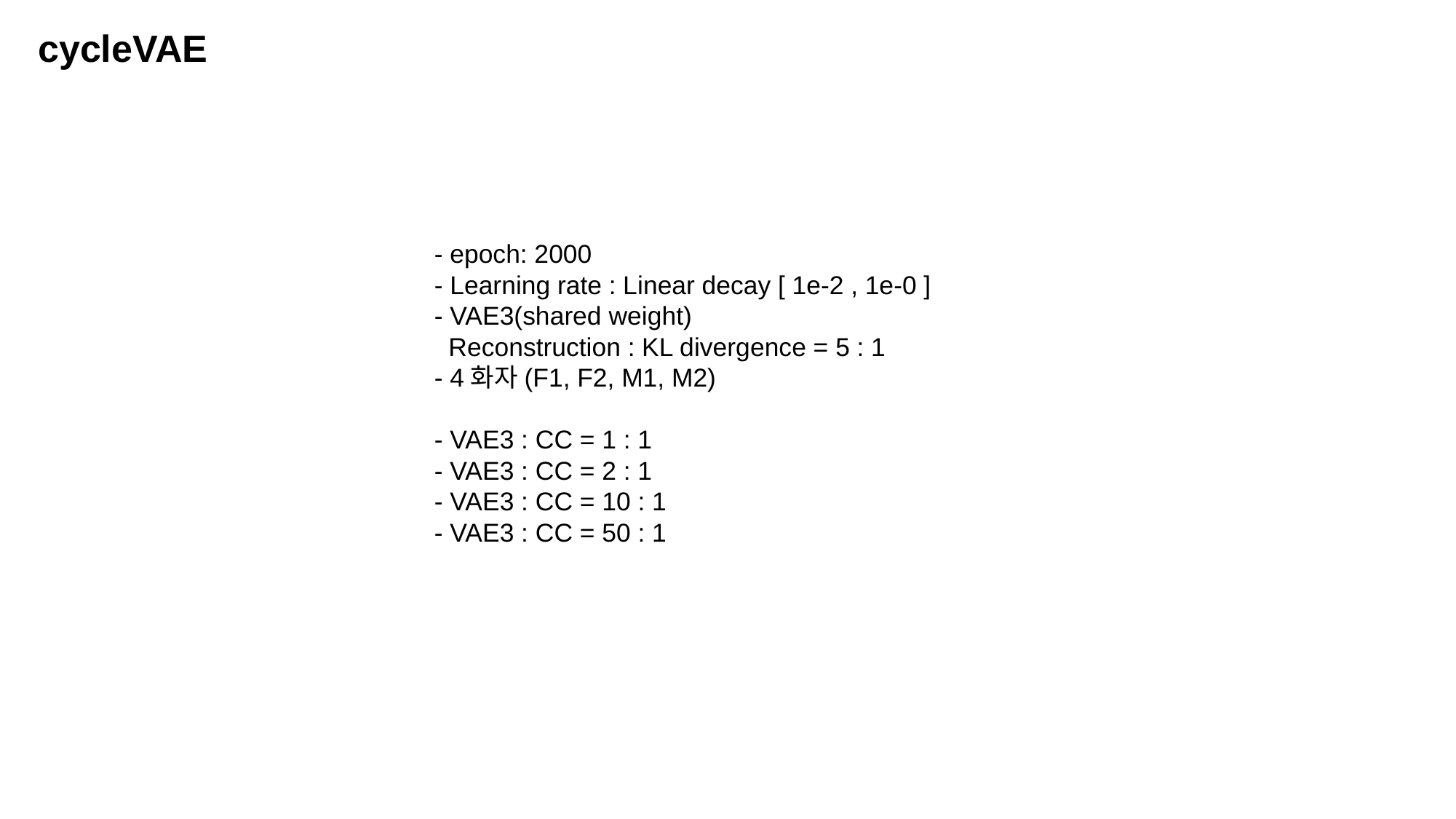

cycleVAE
- epoch: 2000
- Learning rate : Linear decay [ 1e-2 , 1e-0 ]
- VAE3(shared weight)
  Reconstruction : KL divergence = 5 : 1
- 4화자(F1, F2, M1, M2)

- VAE3 : CC = 1 : 1
- VAE3 : CC = 2 : 1
- VAE3 : CC = 10 : 1
- VAE3 : CC = 50 : 1